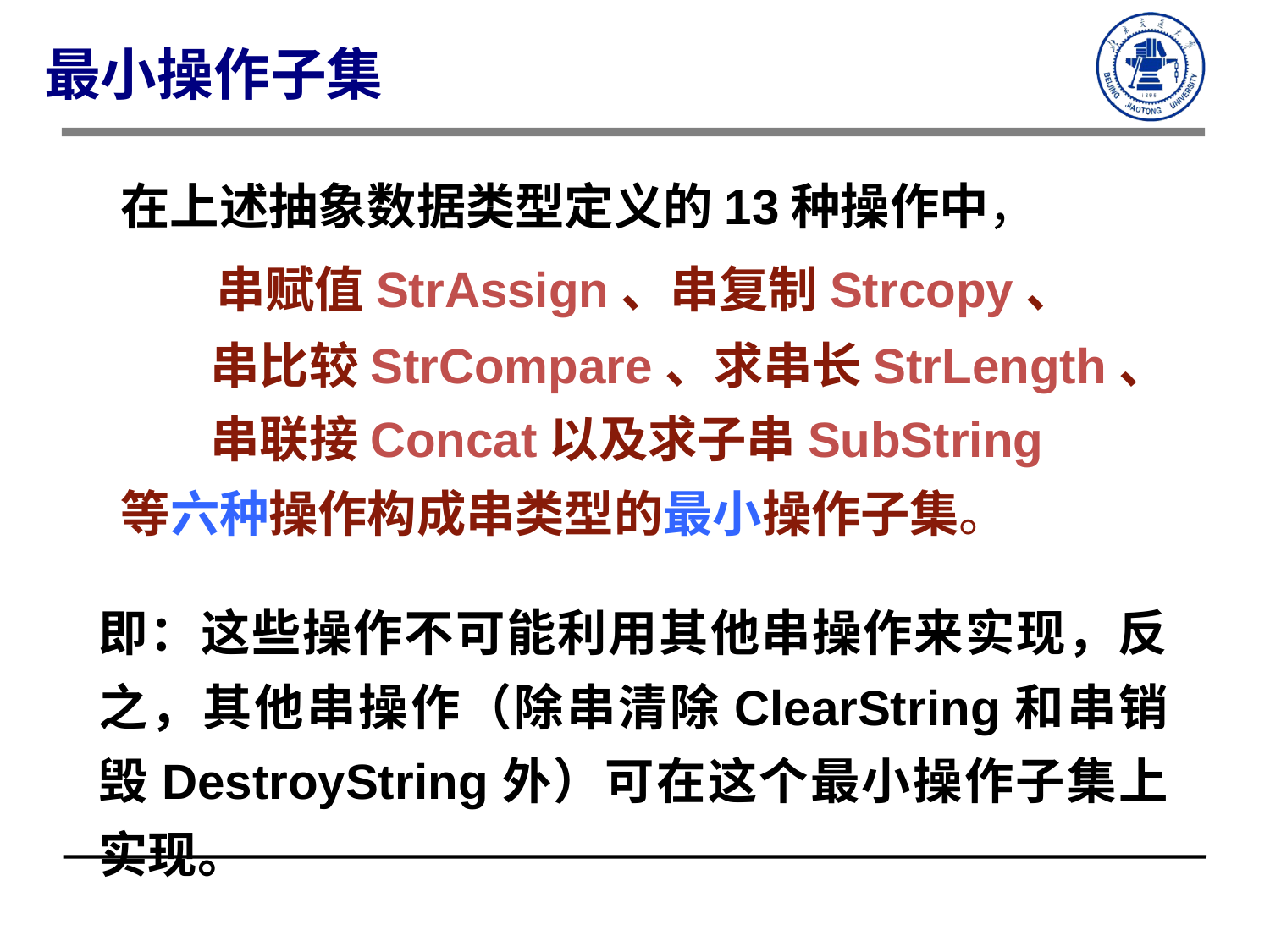

最小操作子集
  在上述抽象数据类型定义的13种操作中，
         串赋值StrAssign、串复制Strcopy、
          串比较StrCompare、求串长StrLength、
          串联接Concat以及求子串SubString
  等六种操作构成串类型的最小操作子集。
即：这些操作不可能利用其他串操作来实现，反之，其他串操作（除串清除ClearString和串销毁DestroyString外）可在这个最小操作子集上实现。